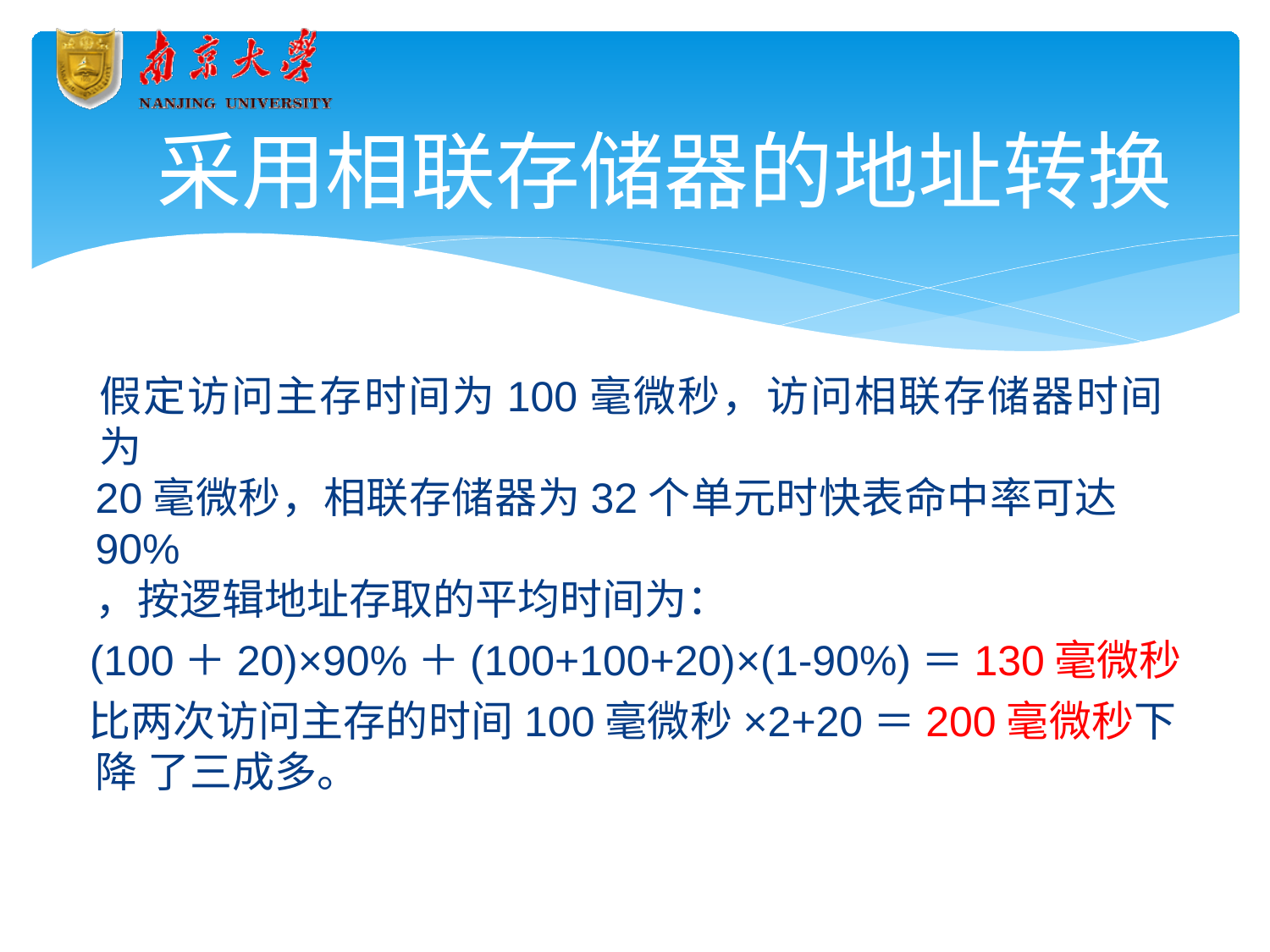

# 采用相联存储器的地址转换

假定访问主存时间为100毫微秒，访问相联存储器时间为
20毫微秒，相联存储器为32个单元时快表命中率可达90%
，按逻辑地址存取的平均时间为：
(100＋20)×90%＋(100+100+20)×(1-90%)＝130毫微秒
比两次访问主存的时间100毫微秒×2+20＝200毫微秒下降 了三成多。